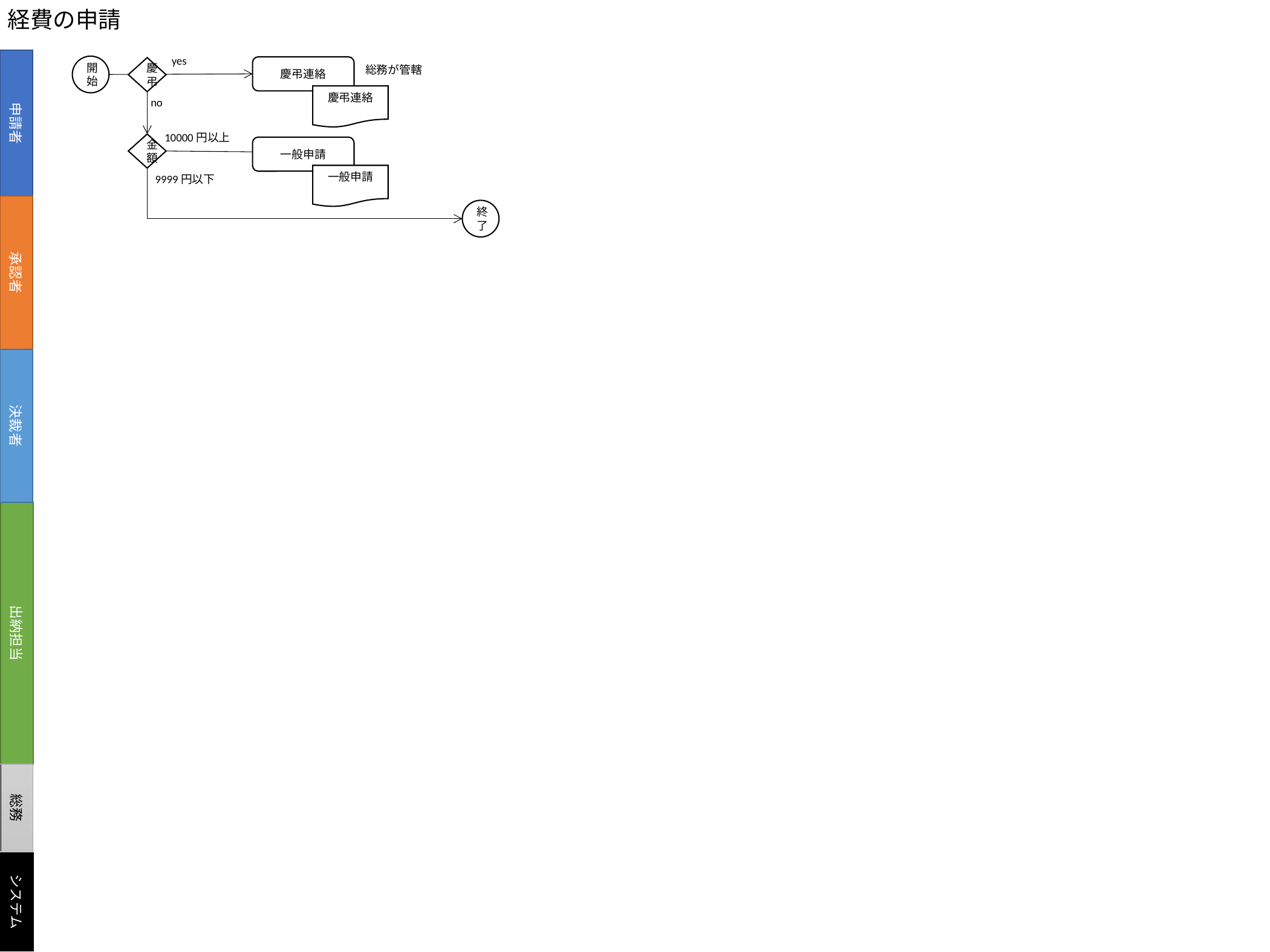

経費の申請
yes
申請者
開始
慶弔連絡
慶弔
総務が管轄
慶弔連絡
no
10000円以上
金額
一般申請
一般申請
9999円以下
承認者
終了
決裁者
出納担当
総務
システム